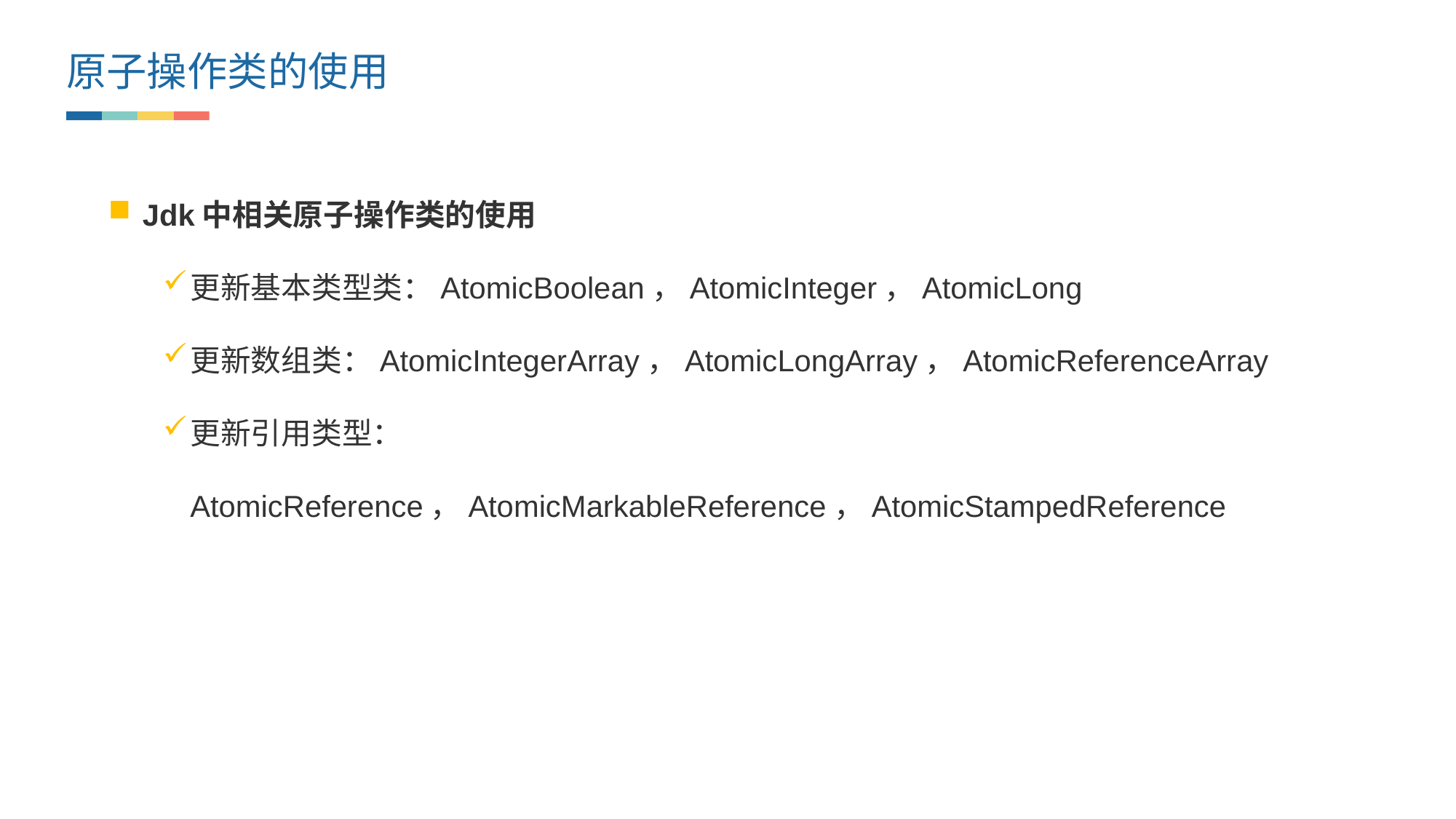

原子操作类的使用

Jdk中相关原子操作类的使用
更新基本类型类：AtomicBoolean，AtomicInteger，AtomicLong
更新数组类：AtomicIntegerArray，AtomicLongArray，AtomicReferenceArray
更新引用类型：AtomicReference，AtomicMarkableReference，AtomicStampedReference